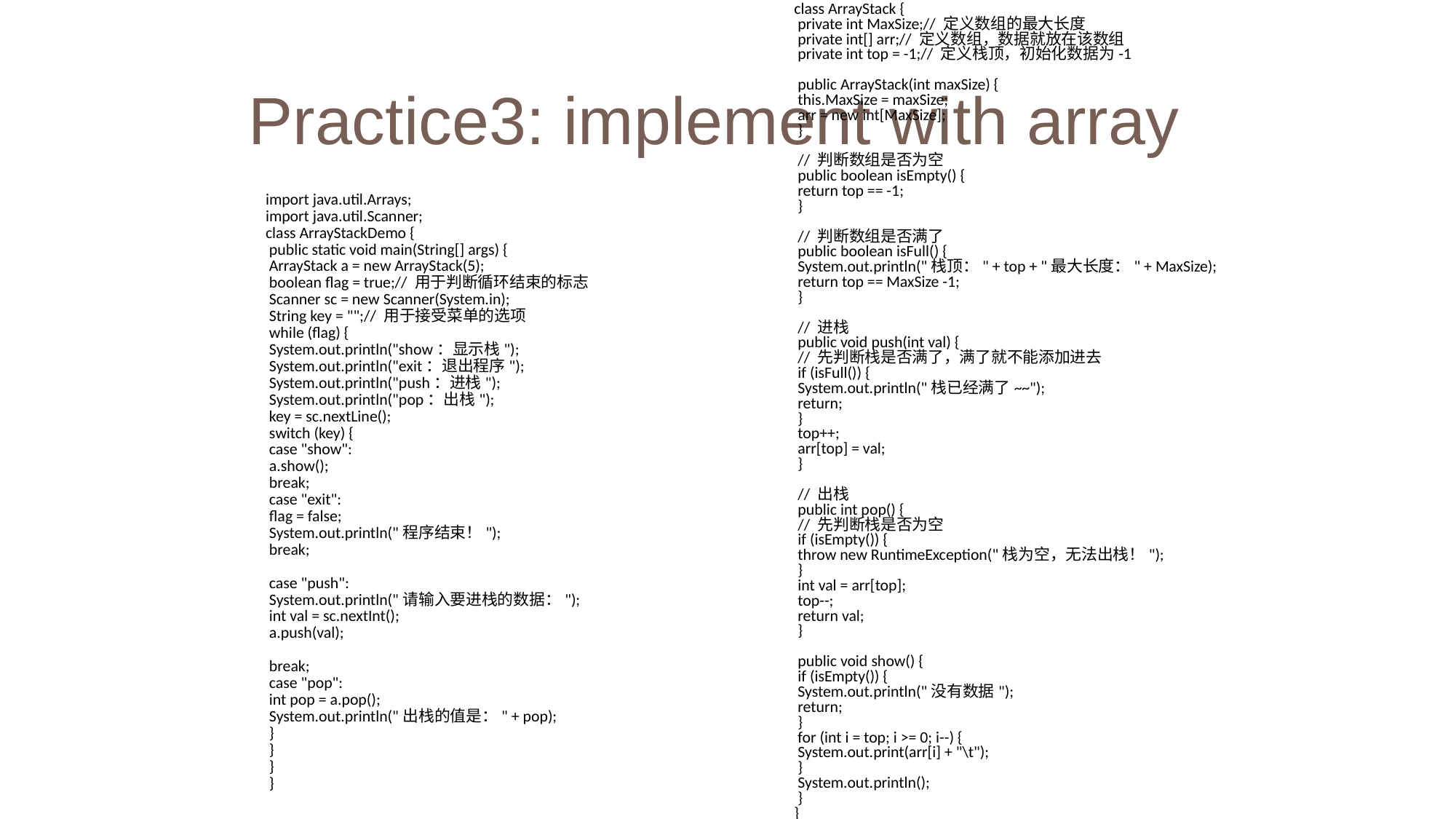

class ArrayStack {
 private int MaxSize;// 定义数组的最大长度
 private int[] arr;// 定义数组，数据就放在该数组
 private int top = -1;// 定义栈顶，初始化数据为-1

 public ArrayStack(int maxSize) {
 this.MaxSize = maxSize;
 arr = new int[MaxSize];
 }

 // 判断数组是否为空
 public boolean isEmpty() {
 return top == -1;
 }

 // 判断数组是否满了
 public boolean isFull() {
 System.out.println("栈顶：" + top + "最大长度：" + MaxSize);
 return top == MaxSize -1;
 }

 // 进栈
 public void push(int val) {
 // 先判断栈是否满了，满了就不能添加进去
 if (isFull()) {
 System.out.println("栈已经满了~~");
 return;
 }
 top++;
 arr[top] = val;
 }

 // 出栈
 public int pop() {
 // 先判断栈是否为空
 if (isEmpty()) {
 throw new RuntimeException("栈为空，无法出栈！");
 }
 int val = arr[top];
 top--;
 return val;
 }

 public void show() {
 if (isEmpty()) {
 System.out.println("没有数据");
 return;
 }
 for (int i = top; i >= 0; i--) {
 System.out.print(arr[i] + "\t");
 }
 System.out.println();
 }
}
Practice3: implement with array
import java.util.Arrays;
import java.util.Scanner;
class ArrayStackDemo {
 public static void main(String[] args) {
 ArrayStack a = new ArrayStack(5);
 boolean flag = true;// 用于判断循环结束的标志
 Scanner sc = new Scanner(System.in);
 String key = "";// 用于接受菜单的选项
 while (flag) {
 System.out.println("show：显示栈");
 System.out.println("exit：退出程序");
 System.out.println("push：进栈");
 System.out.println("pop：出栈");
 key = sc.nextLine();
 switch (key) {
 case "show":
 a.show();
 break;
 case "exit":
 flag = false;
 System.out.println("程序结束！");
 break;

 case "push":
 System.out.println("请输入要进栈的数据：");
 int val = sc.nextInt();
 a.push(val);

 break;
 case "pop":
 int pop = a.pop();
 System.out.println("出栈的值是：" + pop);
 }
 }
 }
 }